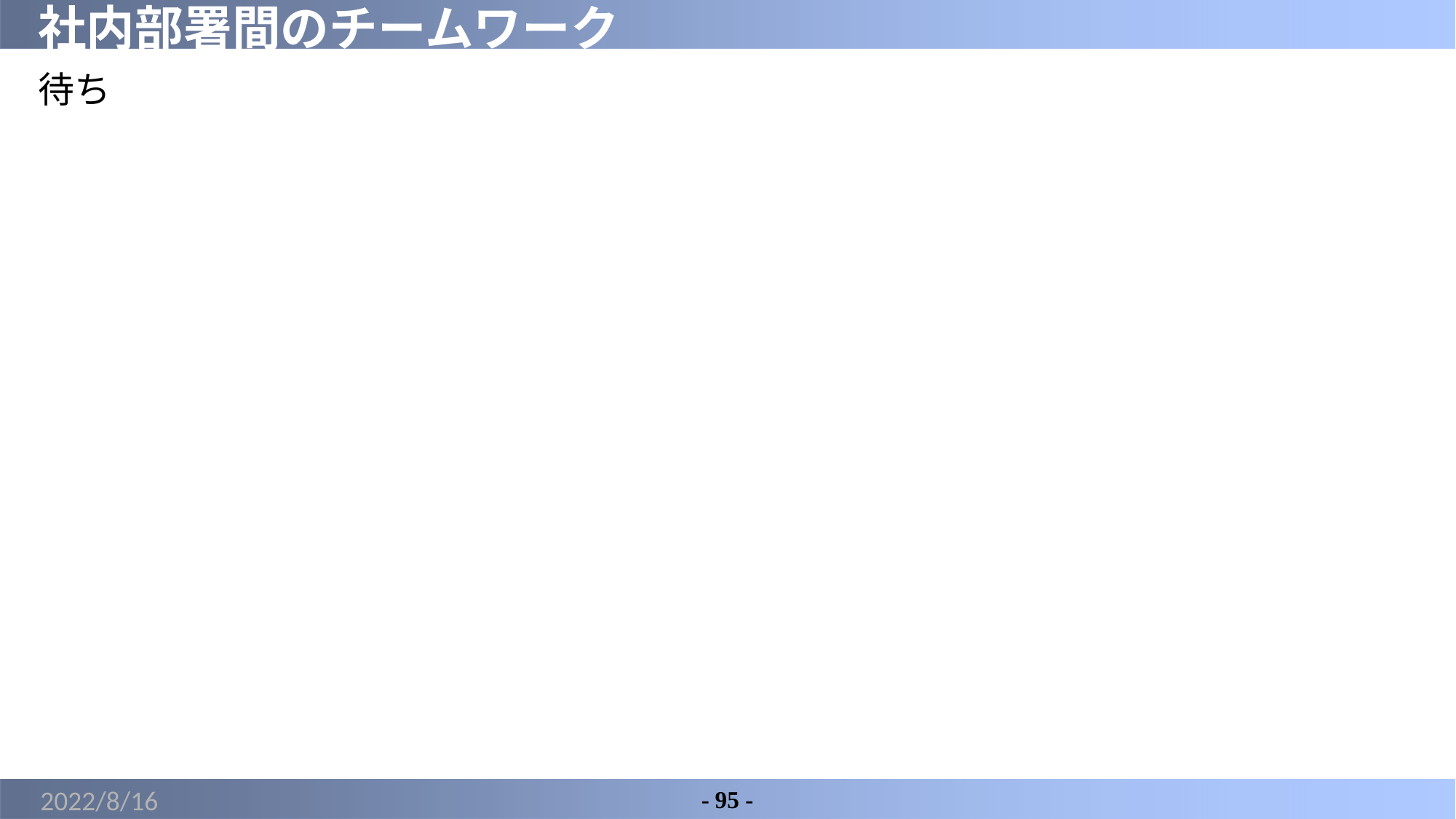

# 社内部署間のチームワーク
待ち
2022/8/16
- 95 -